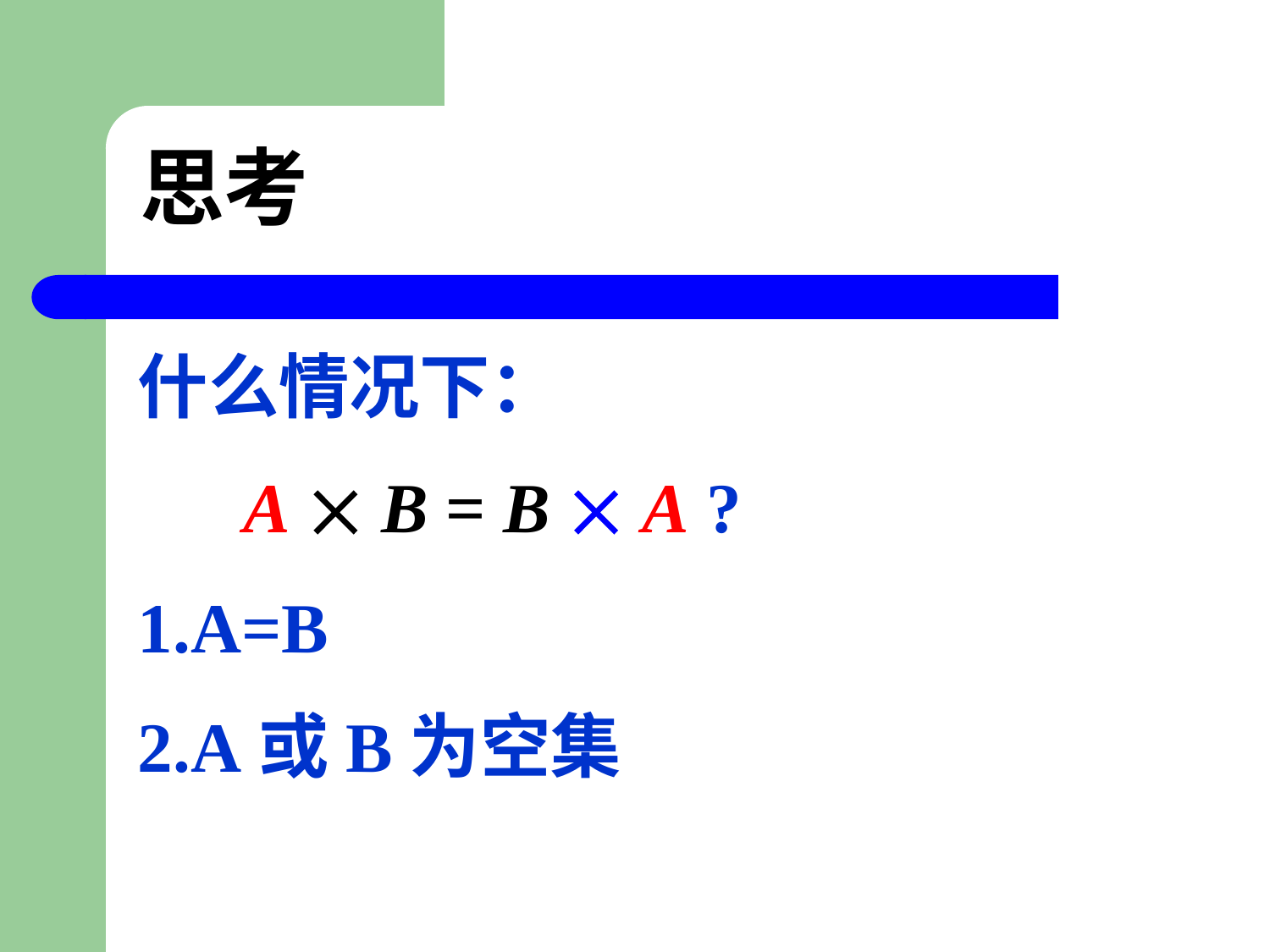

# 思考
什么情况下：
      A × B = B × A ?
1.A=B
2.A或B为空集